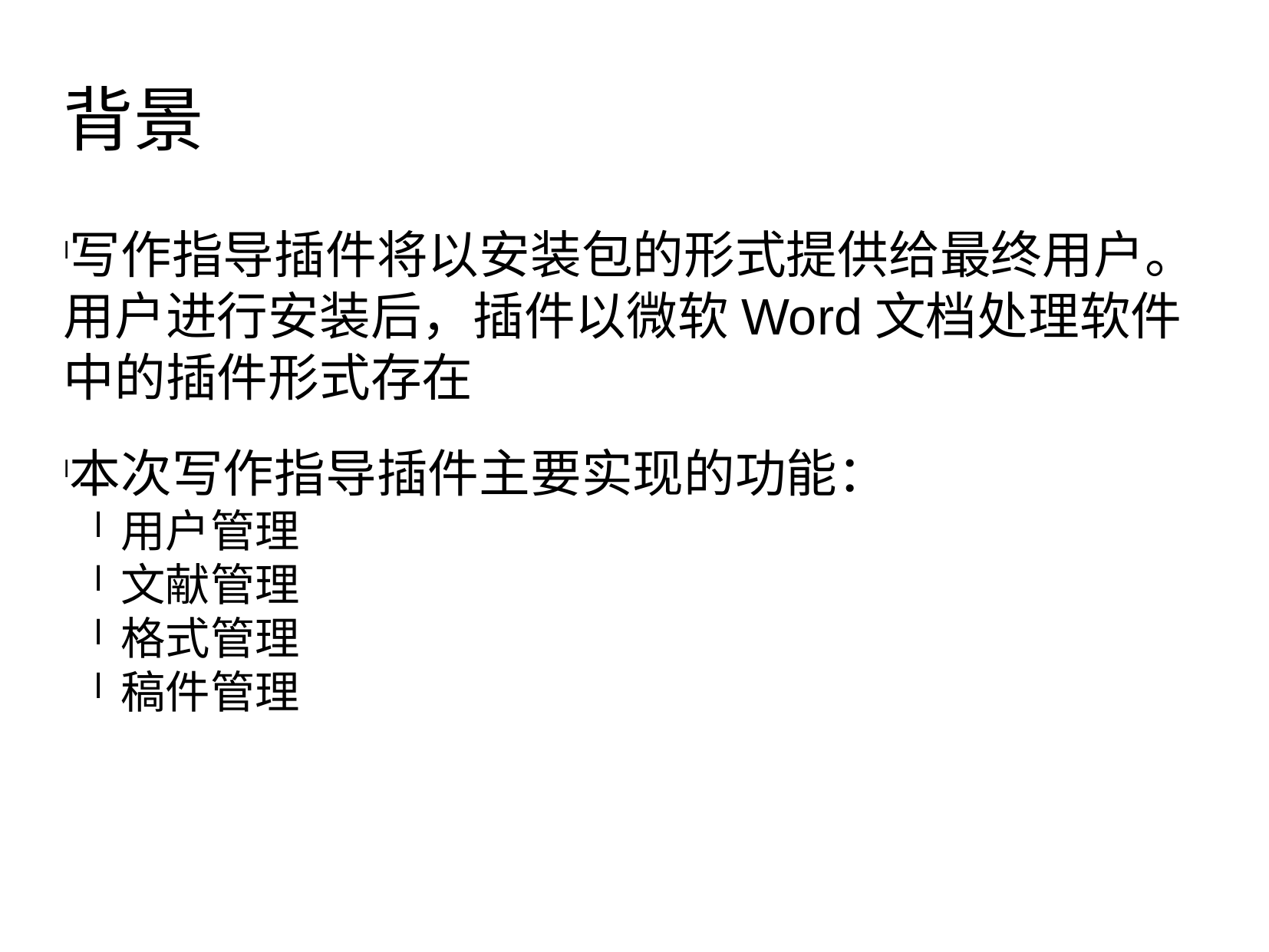

背景
写作指导插件将以安装包的形式提供给最终用户。用户进行安装后，插件以微软Word文档处理软件中的插件形式存在

本次写作指导插件主要实现的功能：
用户管理
文献管理
格式管理
稿件管理